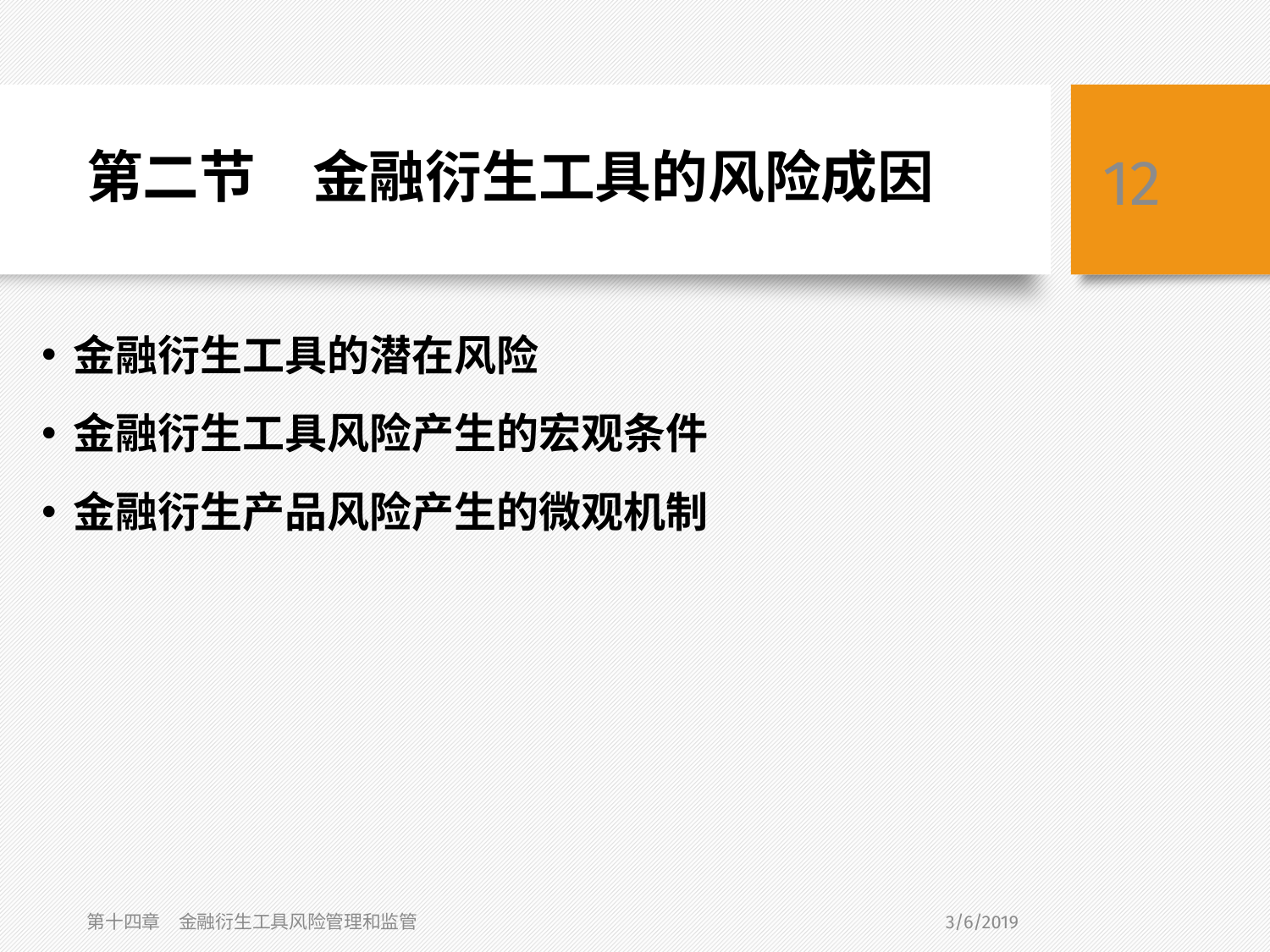

# 第二节　金融衍生工具的风险成因
12
金融衍生工具的潜在风险
金融衍生工具风险产生的宏观条件
金融衍生产品风险产生的微观机制

3/6/2019
第十四章　金融衍生工具风险管理和监管